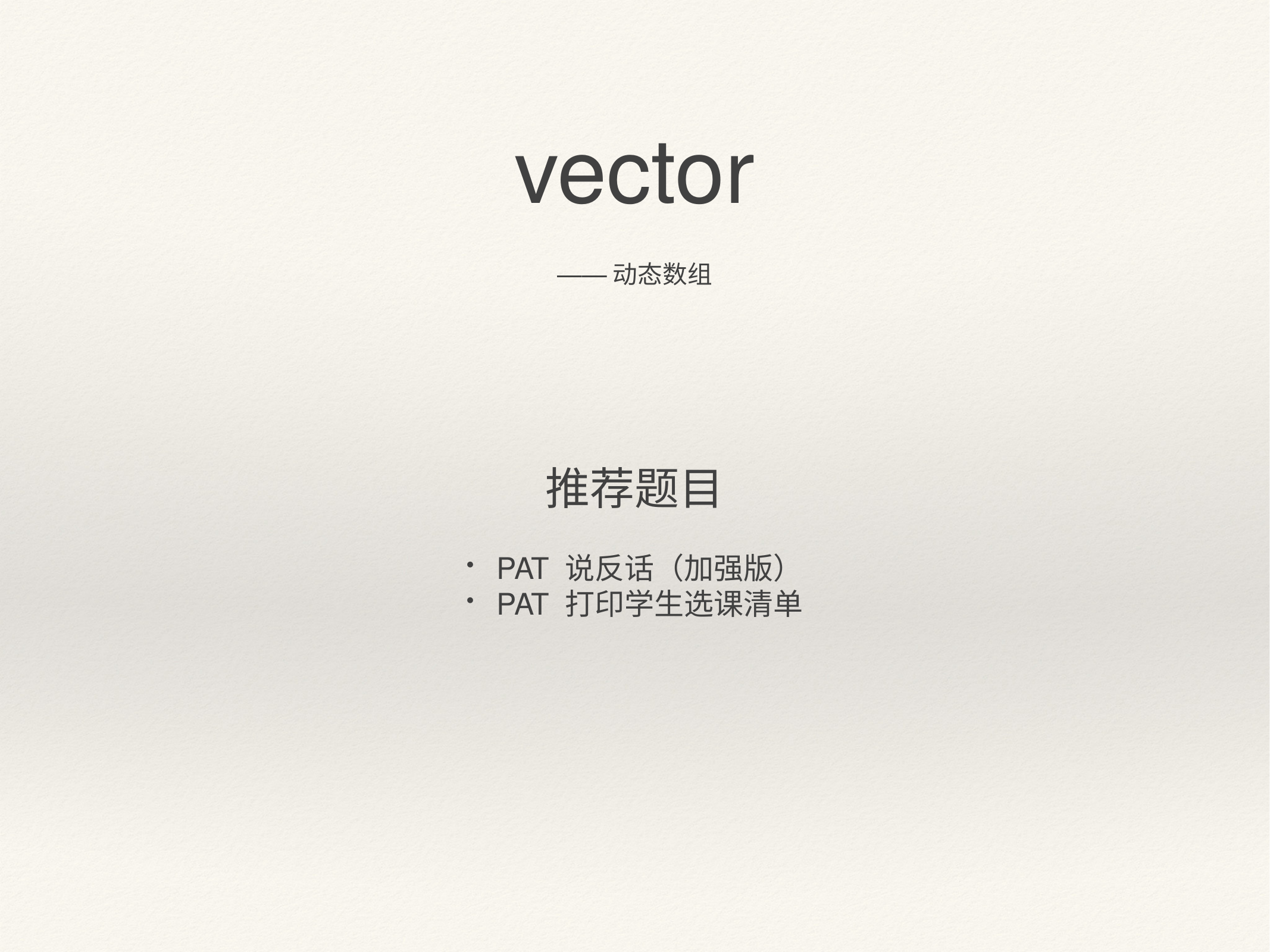

vector
——动态数组
推荐题目

PAT 说反话（加强版）
PAT 打印学生选课清单